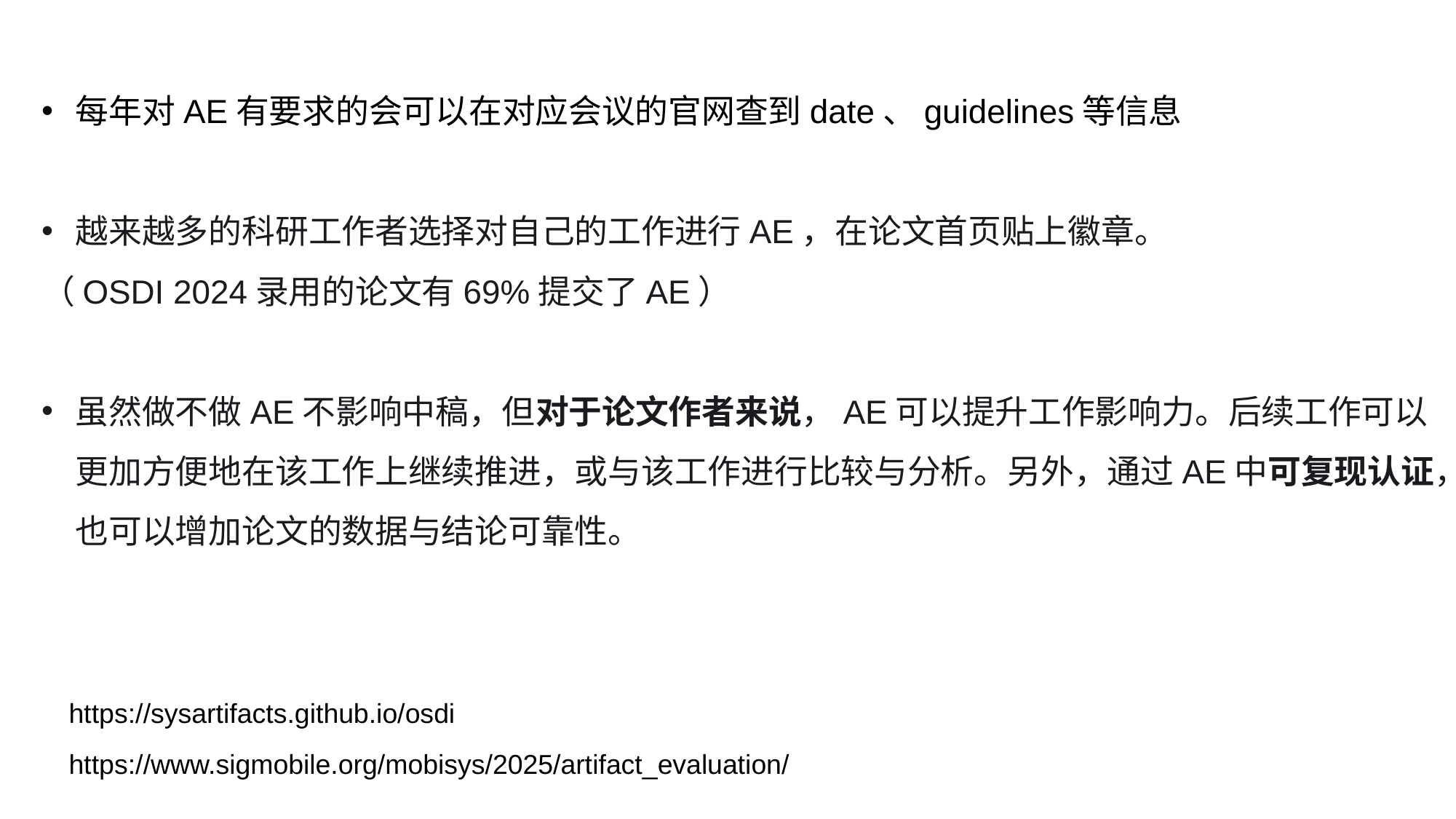

每年对AE有要求的会可以在对应会议的官网查到date、guidelines等信息

越来越多的科研工作者选择对自己的工作进行AE，在论文首页贴上徽章。
（OSDI 2024录用的论文有69%提交了AE）

虽然做不做AE不影响中稿，但对于论文作者来说，AE可以提升工作影响力。后续工作可以更加方便地在该工作上继续推进，或与该工作进行比较与分析。另外，通过AE中可复现认证，也可以增加论文的数据与结论可靠性。

https://sysartifacts.github.io/osdi
https://www.sigmobile.org/mobisys/2025/artifact_evaluation/